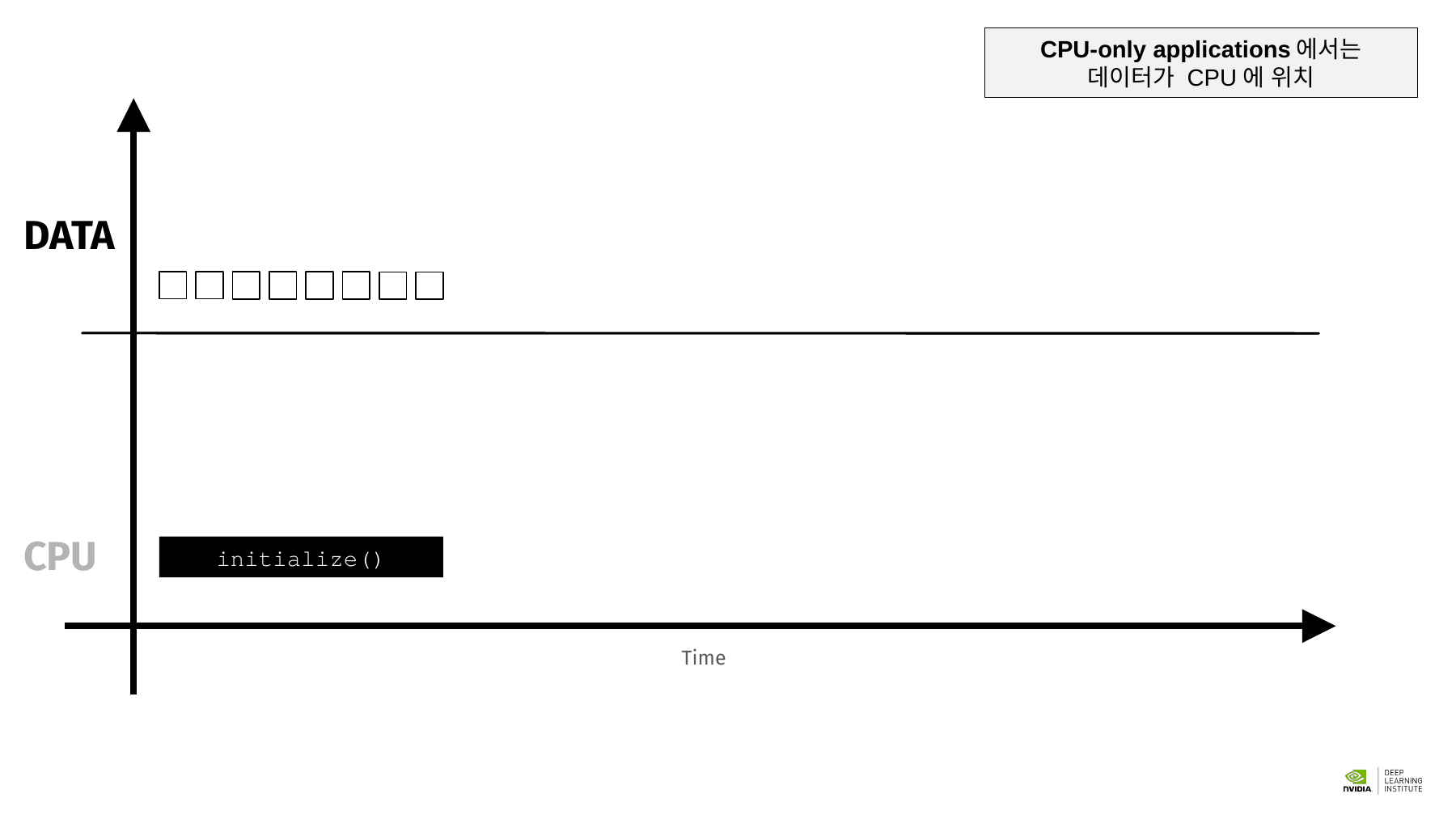

CPU-only applications에서는 데이터가 CPU에 위치
TIME
DATA

CPU
initialize()
Time